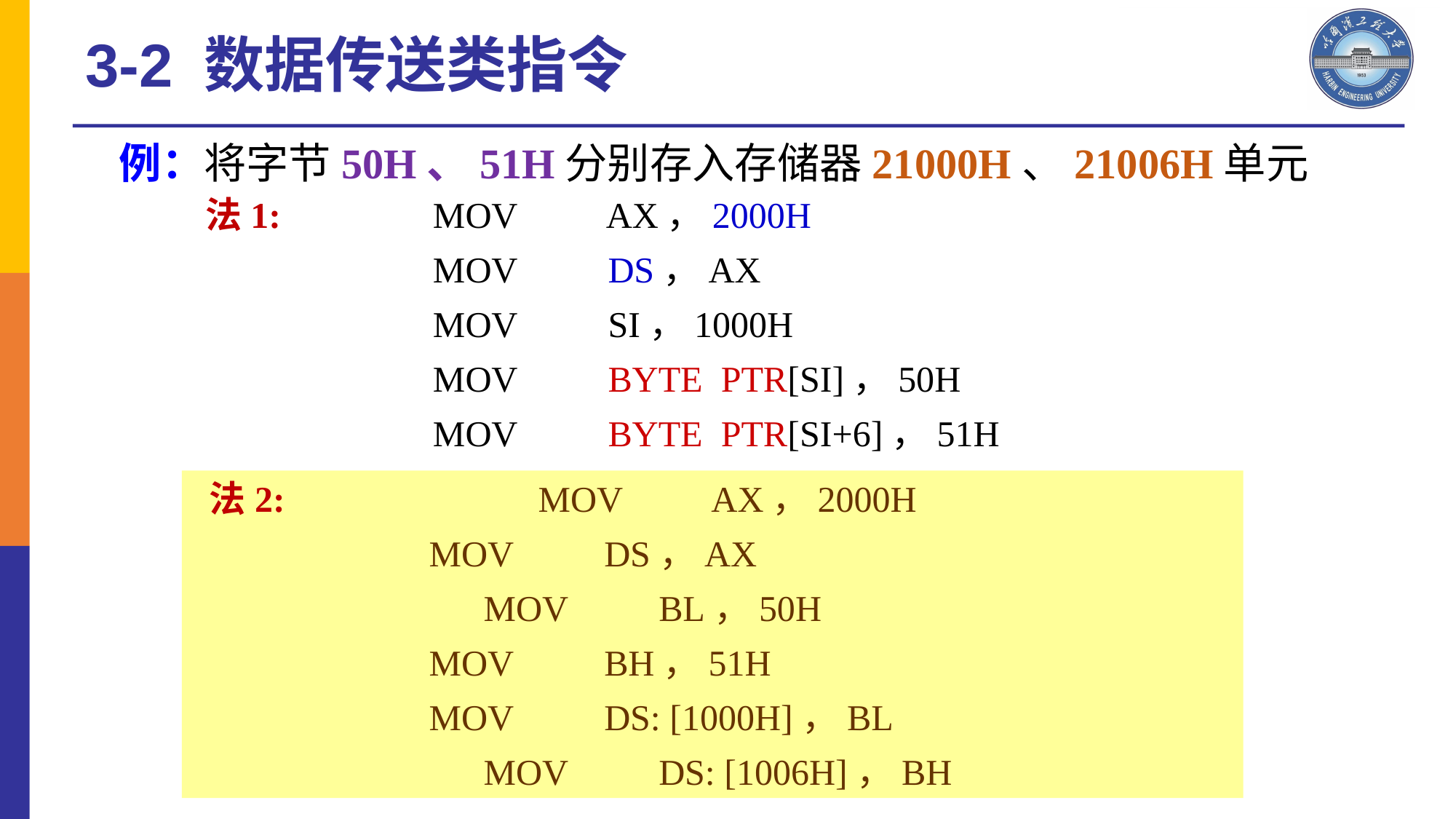

3-2 数据传送类指令
例：将字节50H、51H分别存入存储器21000H、21006H单元
法1:     	 MOV          AX，2000H
          		 MOV          DS，AX
          		 MOV          SI，1000H
          		 MOV          BYTE  PTR[SI]，50H
          		 MOV          BYTE  PTR[SI+6]，51H
 法2:  		  MOV          AX，2000H
	              MOV          DS，AX
		        MOV          BL，50H
          	 	  MOV          BH，51H
          		  MOV          DS: [1000H]，BL
		        MOV          DS: [1006H]，BH